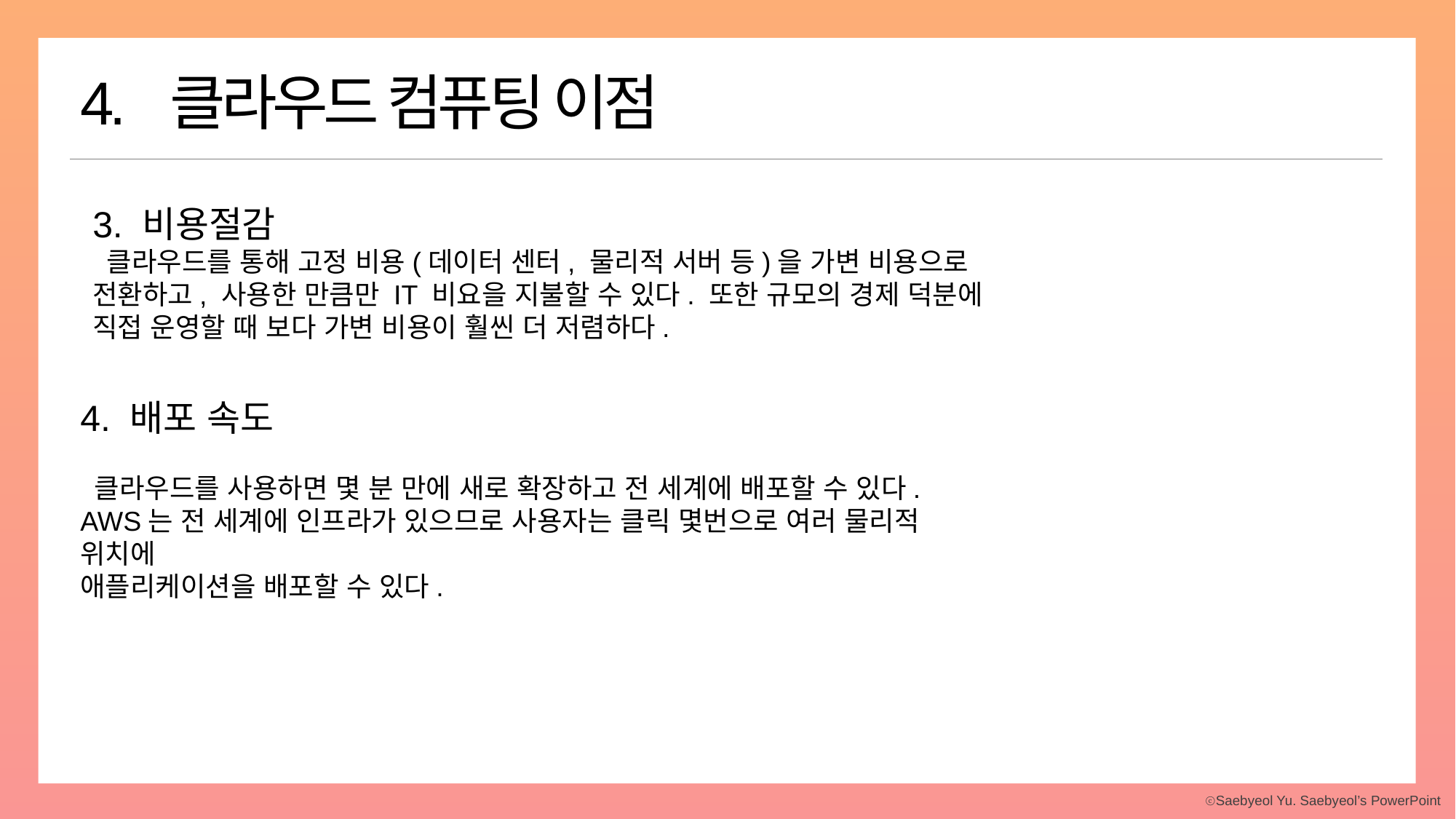

4.  클라우드 컴퓨팅 이점
3. 비용절감
 클라우드를 통해 고정 비용(데이터 센터, 물리적 서버 등)을 가변 비용으로 전환하고, 사용한 만큼만 IT 비요을 지불할 수 있다. 또한 규모의 경제 덕분에 직접 운영할 때 보다 가변 비용이 훨씬 더 저렴하다.
4. 배포 속도

 클라우드를 사용하면 몇 분 만에 새로 확장하고 전 세계에 배포할 수 있다.
AWS는 전 세계에 인프라가 있으므로 사용자는 클릭 몇번으로 여러 물리적 위치에
애플리케이션을 배포할 수 있다.